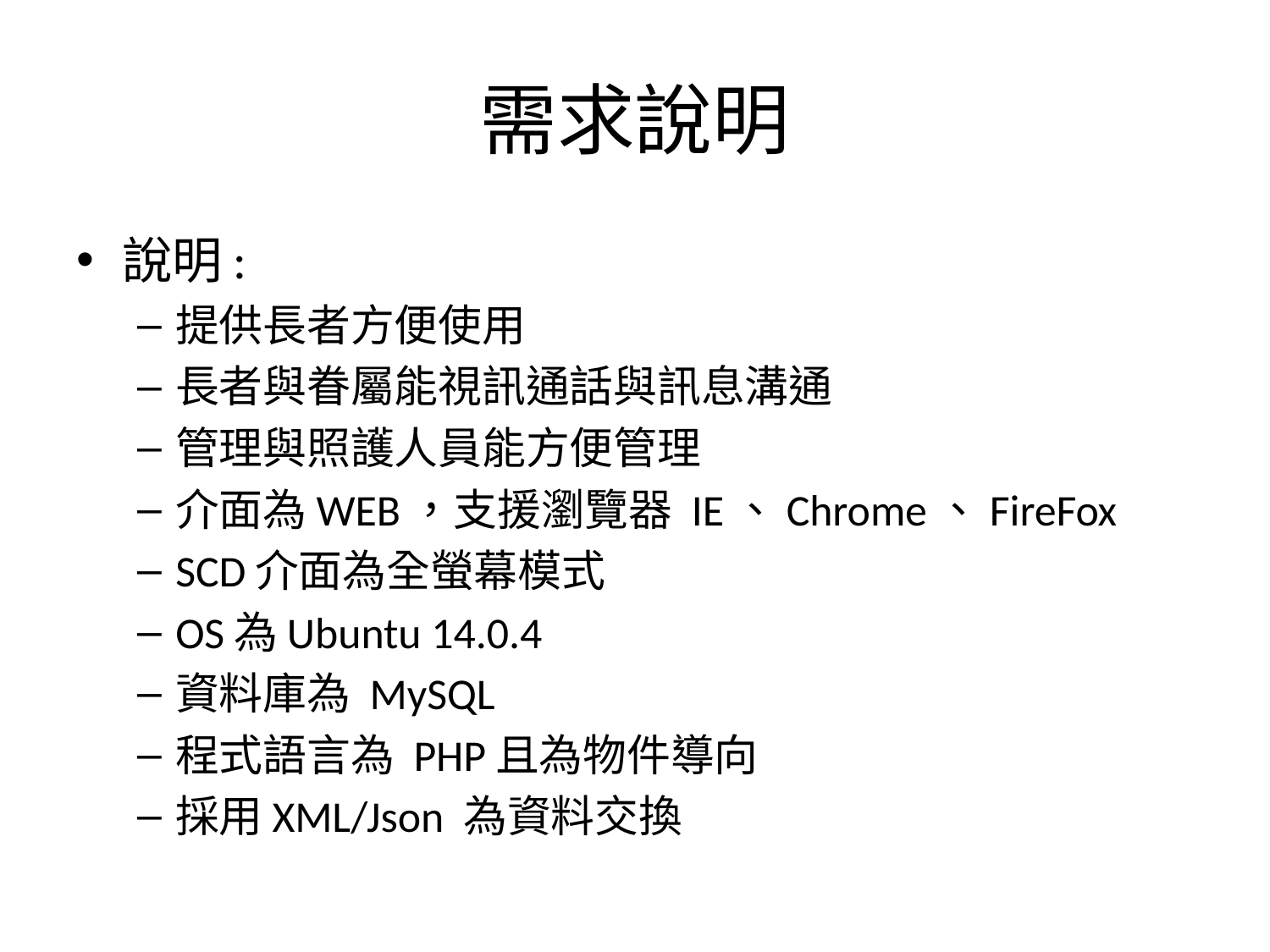

# 需求說明
說明:
提供長者方便使用
長者與眷屬能視訊通話與訊息溝通
管理與照護人員能方便管理
介面為WEB，支援瀏覽器 IE、Chrome、FireFox
SCD介面為全螢幕模式
OS為Ubuntu 14.0.4
資料庫為 MySQL
程式語言為 PHP且為物件導向
採用XML/Json 為資料交換